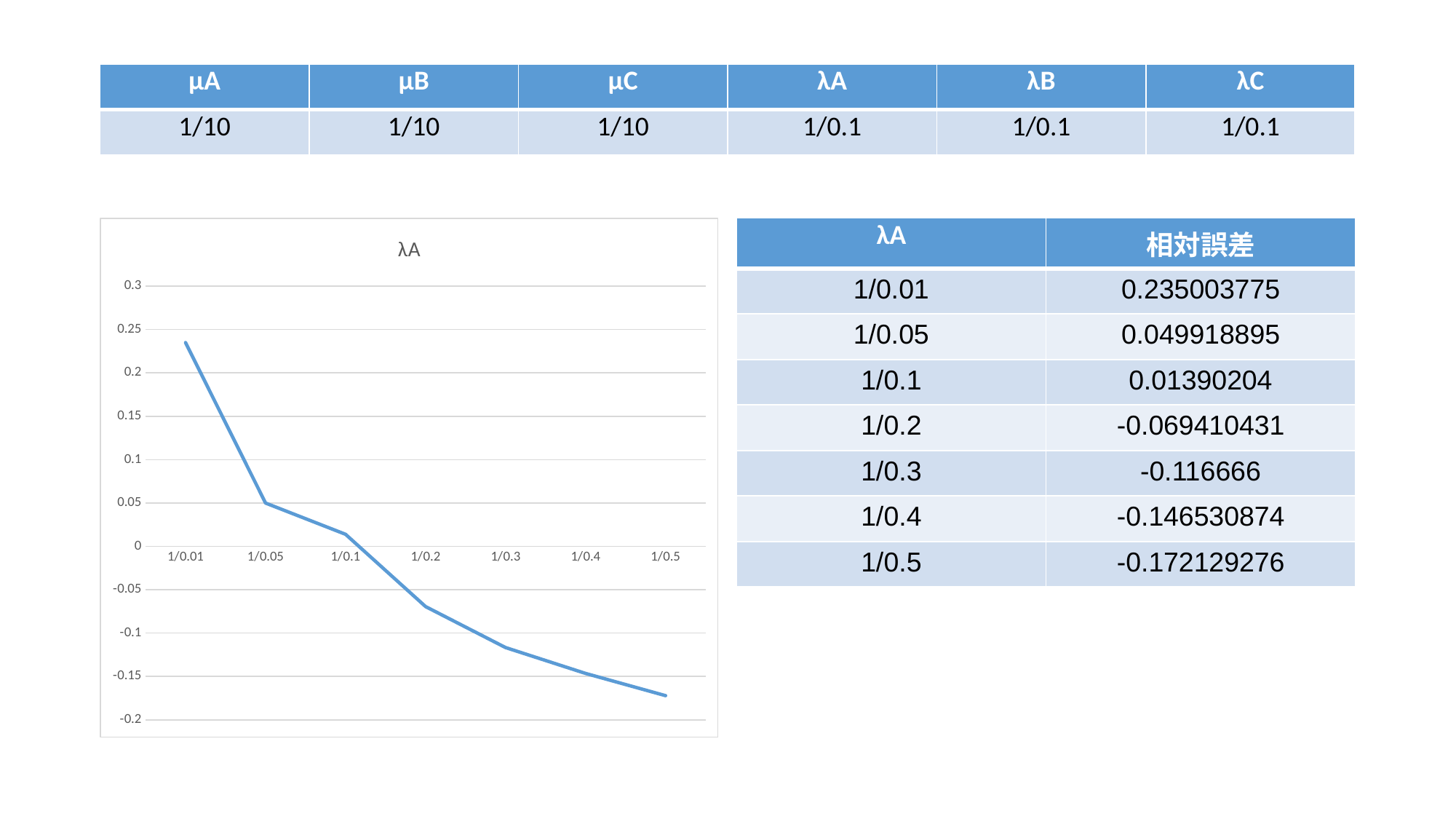

| μA | μB | μC | λA | λB | λC |
| --- | --- | --- | --- | --- | --- |
| 1/10 | 1/10 | 1/10 | 1/0.1 | 1/0.1 | 1/0.1 |

### Chart: λA

| Category |  |
|---|---|
| 1/0.01 | 0.235003774871692 |
| 1/0.05 | 0.0499188951147029 |
| 1/0.1 | 0.0139020399190258 |
| 1/0.2 | -0.0694104310331476 |
| 1/0.3 | -0.116666000480966 |
| 1/0.4 | -0.146530874229406 |
| 1/0.5 | -0.172129276440954 |
| λA | 相対誤差 |
| --- | --- |
| 1/0.01 | 0.235003775 |
| 1/0.05 | 0.049918895 |
| 1/0.1 | 0.01390204 |
| 1/0.2 | -0.069410431 |
| 1/0.3 | -0.116666 |
| 1/0.4 | -0.146530874 |
| 1/0.5 | -0.172129276 |